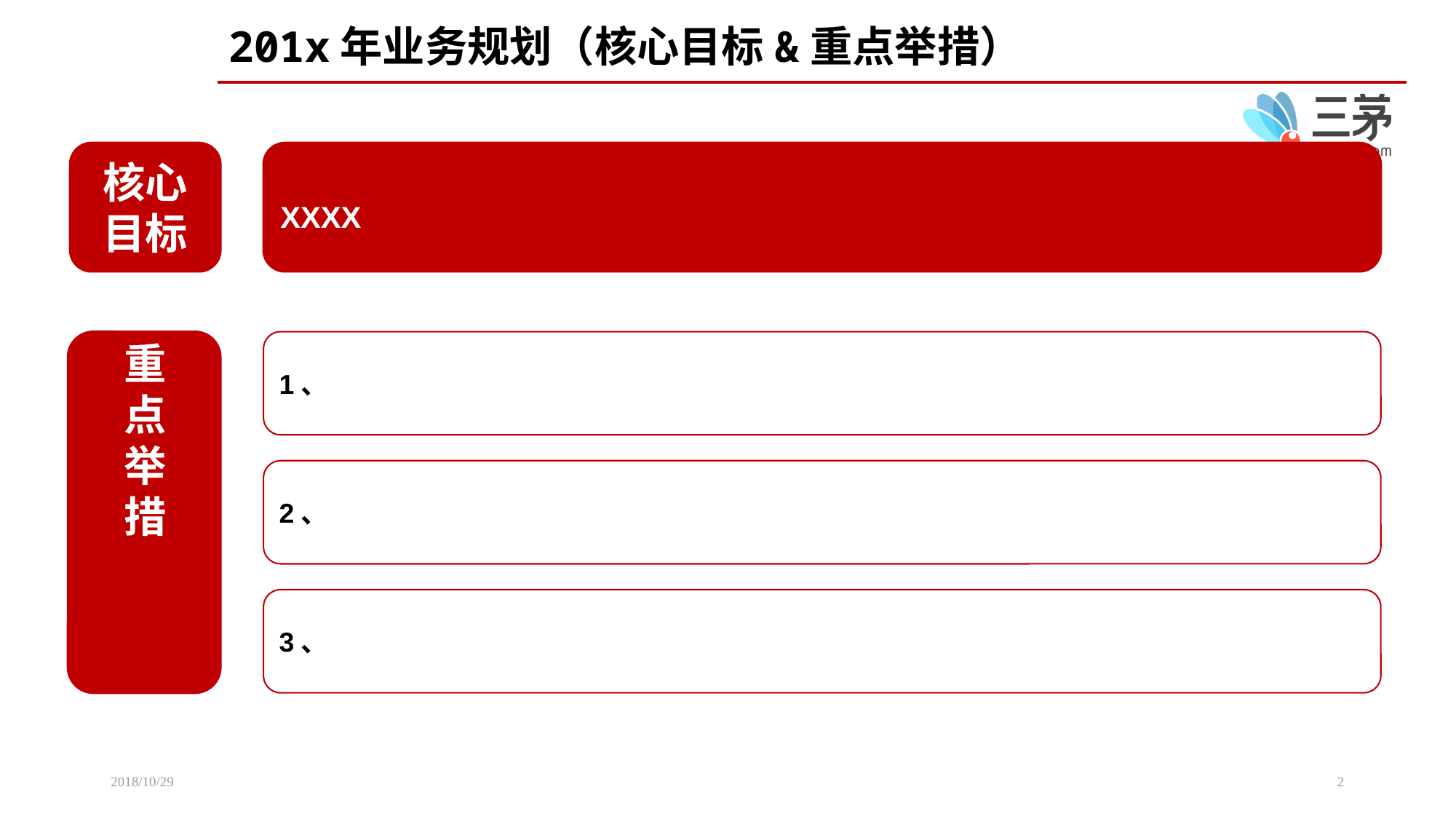

# 201x年业务规划（核心目标&重点举措）

XXXX
核心
目标

重点举措
1、
2、
3、
2018/10/29
2